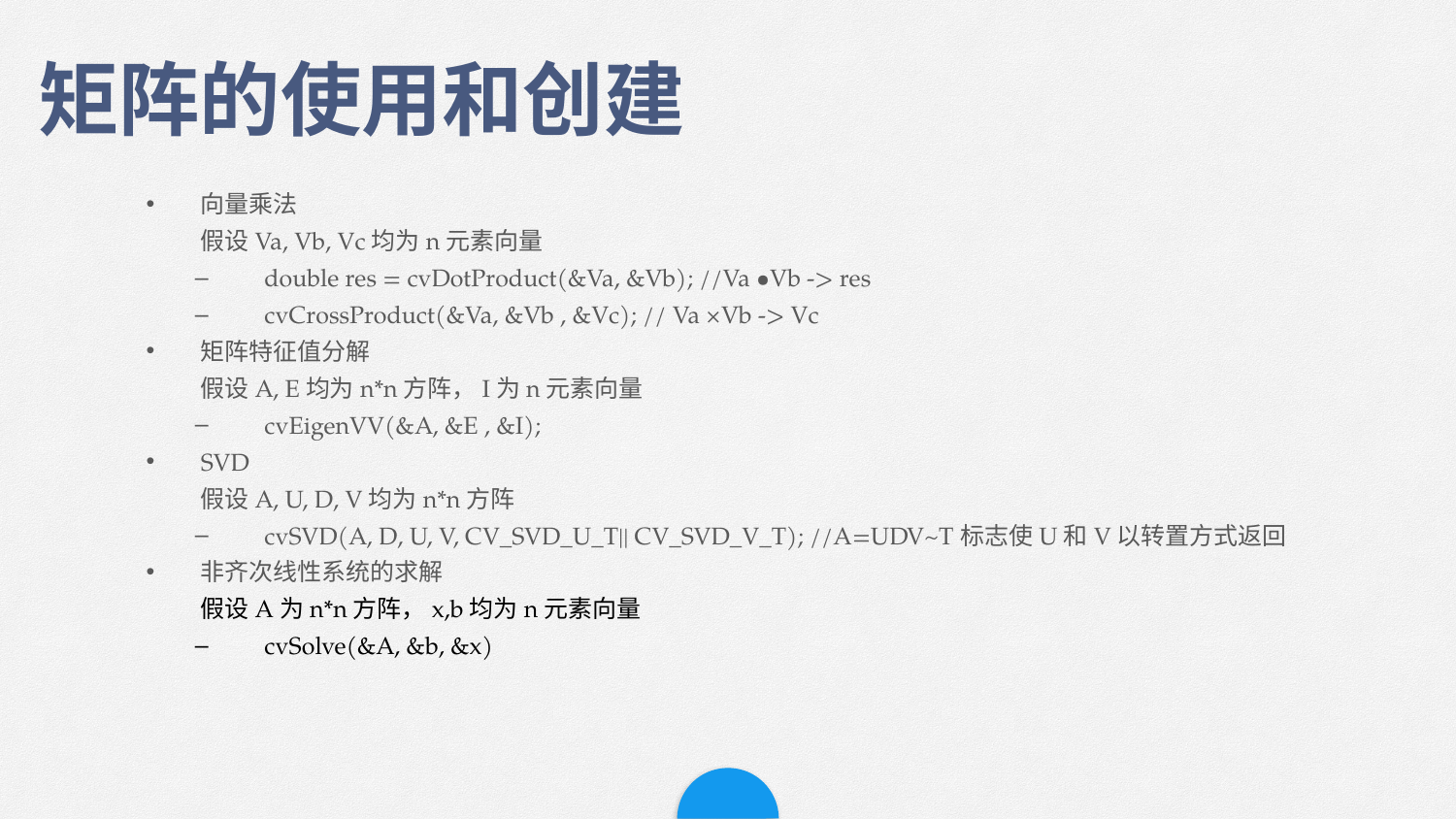

矩阵的使用和创建
向量乘法
假设Va, Vb, Vc均为n元素向量
double res = cvDotProduct(&Va, &Vb); //Va •Vb -> res
cvCrossProduct(&Va, &Vb , &Vc); // Va ×Vb -> Vc
矩阵特征值分解
假设A, E均为n*n方阵，I为n元素向量
cvEigenVV(&A, &E , &I);
SVD
   	假设A, U, D, V均为n*n方阵
cvSVD(A, D, U, V, CV_SVD_U_T|| CV_SVD_V_T); //A=UDV~T标志使U和V以转置方式返回
非齐次线性系统的求解
假设A为n*n方阵，x,b均为n元素向量
cvSolve(&A, &b, &x)
10